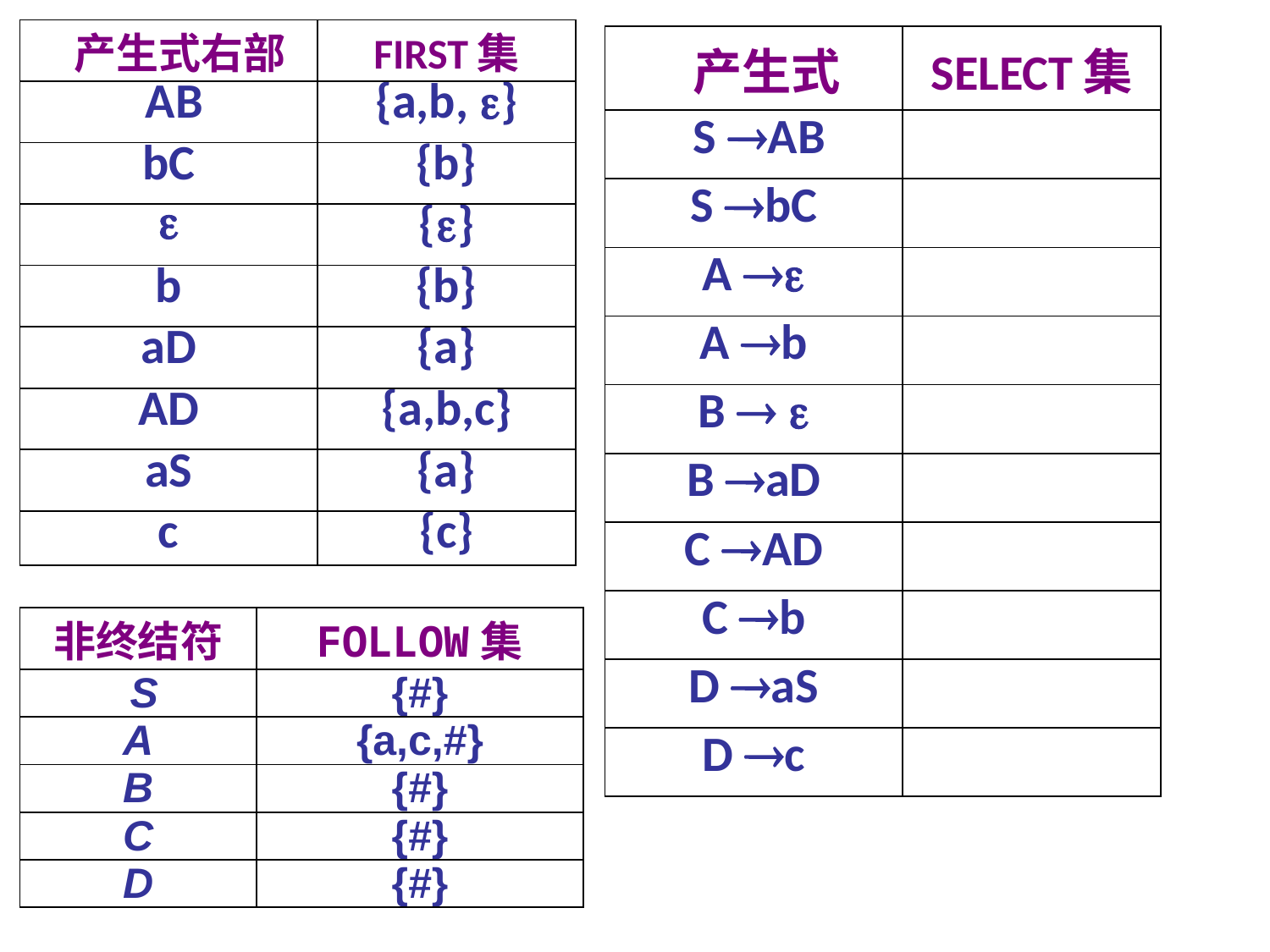

| 产生式右部 | FIRST集 |
| --- | --- |
| AB | {a,b, ε} |
| bC | {b} |
| ε | {ε} |
| b | {b} |
| aD | {a} |
| AD | {a,b,c} |
| aS | {a} |
| c | {c} |
| 产生式 | SELECT集 |
| --- | --- |
| S →AB |  |
| S →bC |  |
| A →ε |  |
| A →b |  |
| B → ε |  |
| B →aD |  |
| C →AD |  |
| C →b |  |
| D →aS |  |
| D →c |  |
| 非终结符 | FOLLOW集 |
| --- | --- |
| S | {#} |
| A | {a,c,#} |
| B | {#} |
| C | {#} |
| D | {#} |